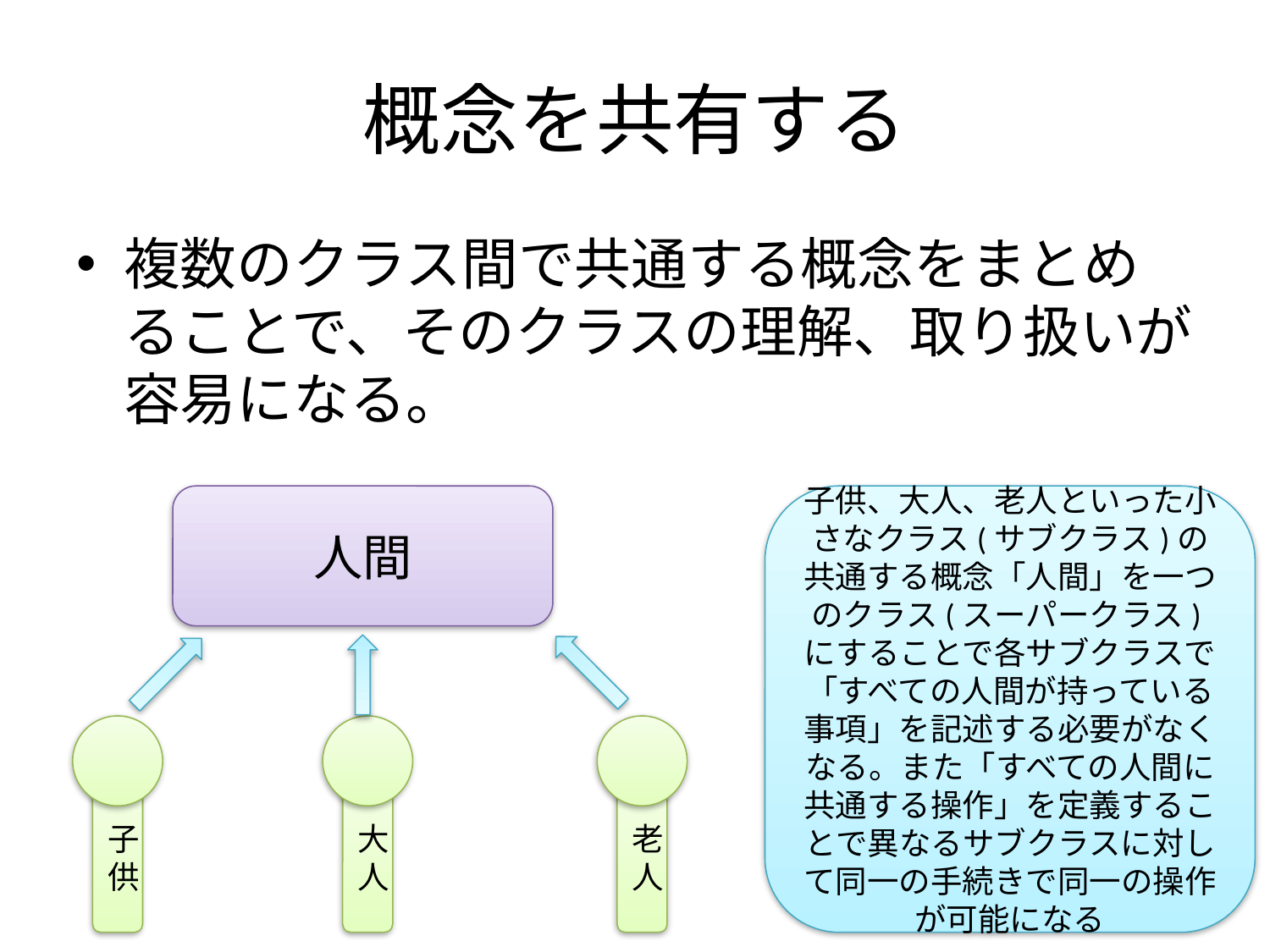

# 概念を共有する
複数のクラス間で共通する概念をまとめることで、そのクラスの理解、取り扱いが容易になる。
人間

子供

大人

老人
子供、大人、老人といった小さなクラス(サブクラス)の共通する概念「人間」を一つのクラス(スーパークラス)にすることで各サブクラスで「すべての人間が持っている事項」を記述する必要がなくなる。また「すべての人間に共通する操作」を定義することで異なるサブクラスに対して同一の手続きで同一の操作が可能になる